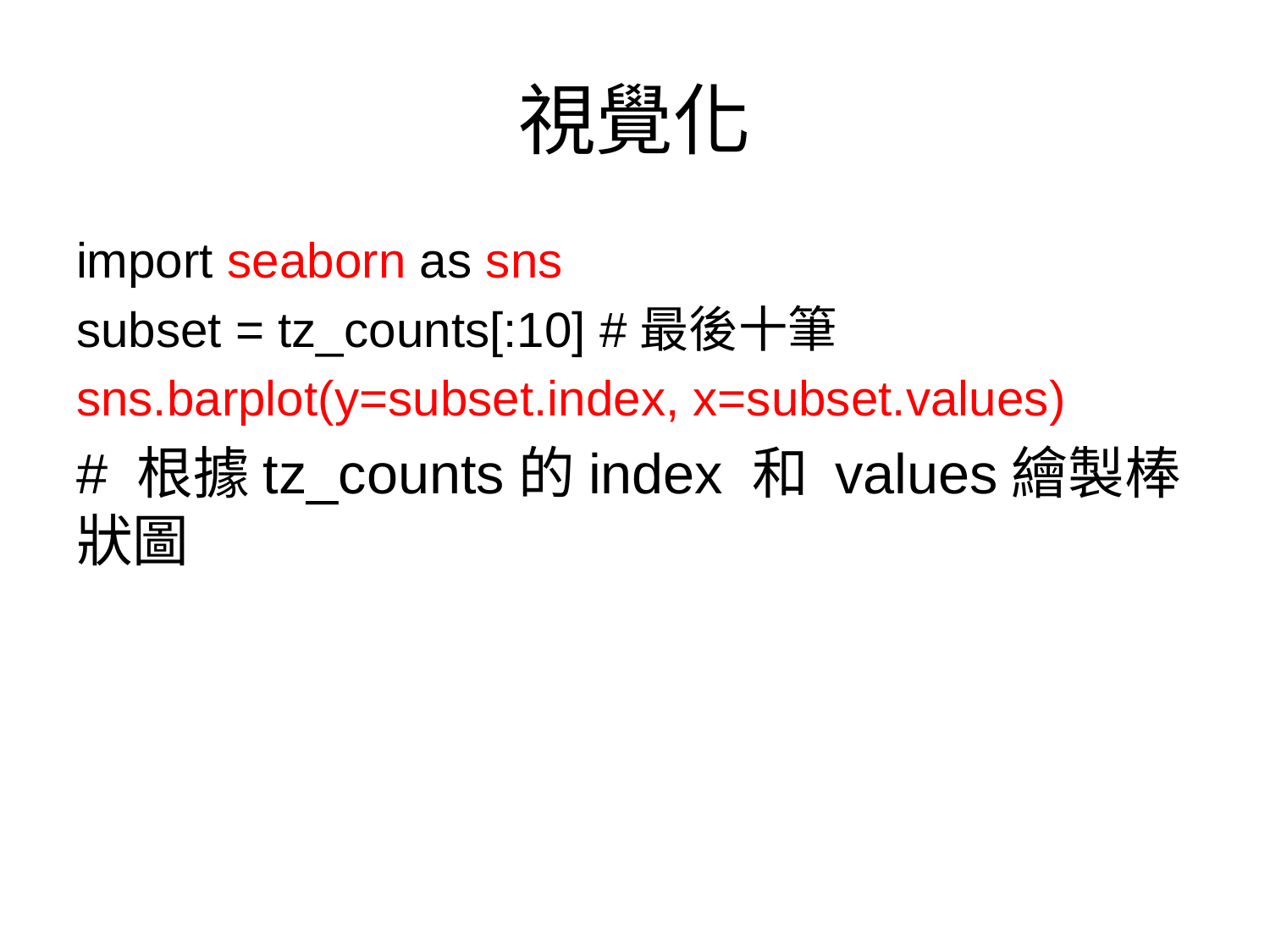

# 視覺化
import seaborn as sns
subset = tz_counts[:10] #最後十筆
sns.barplot(y=subset.index, x=subset.values)
# 根據tz_counts的index 和 values繪製棒狀圖